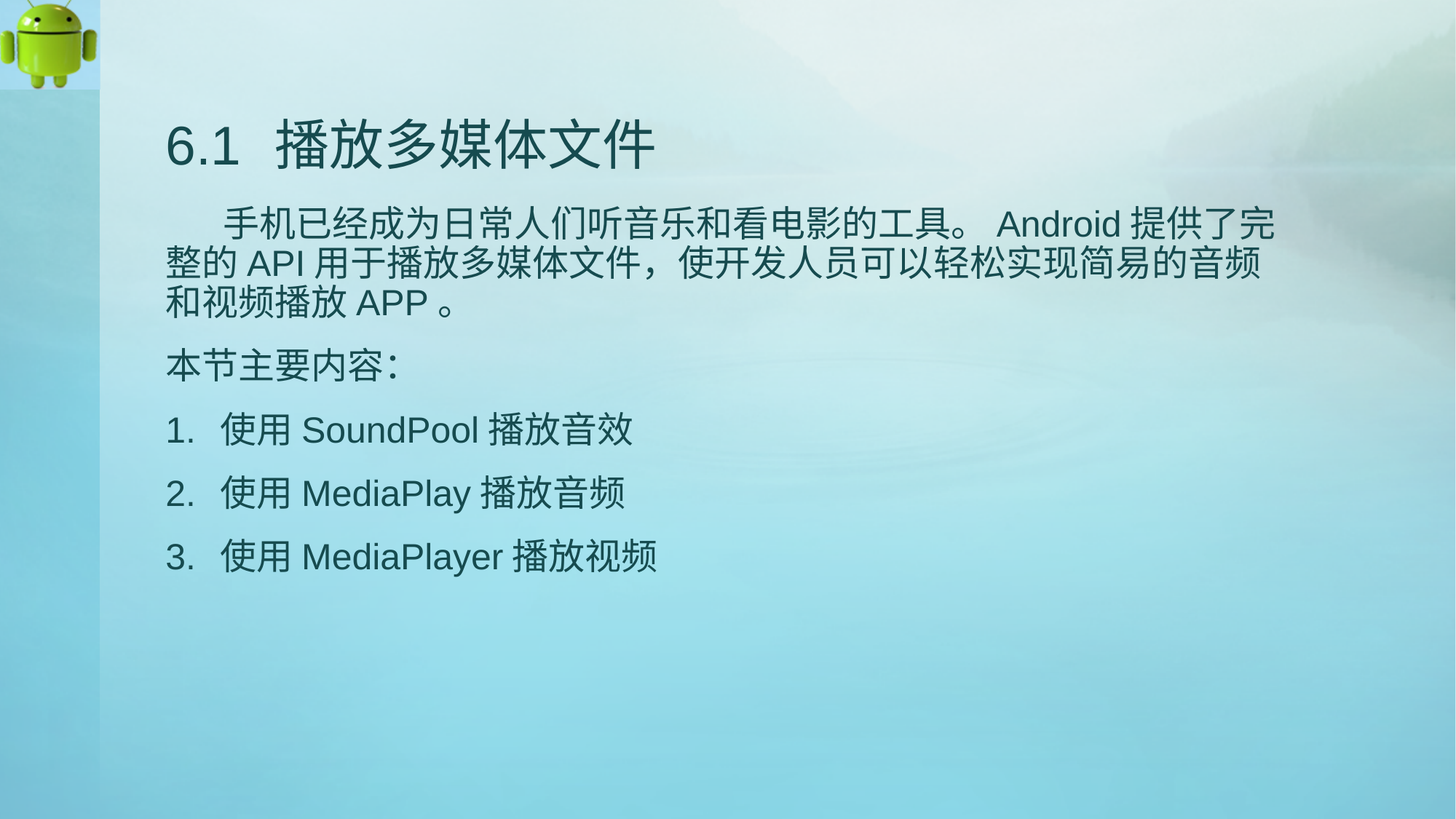

# 6.1	播放多媒体文件
      手机已经成为日常人们听音乐和看电影的工具。Android提供了完整的API用于播放多媒体文件，使开发人员可以轻松实现简易的音频和视频播放APP。
本节主要内容：
使用SoundPool播放音效
使用MediaPlay播放音频
使用MediaPlayer播放视频